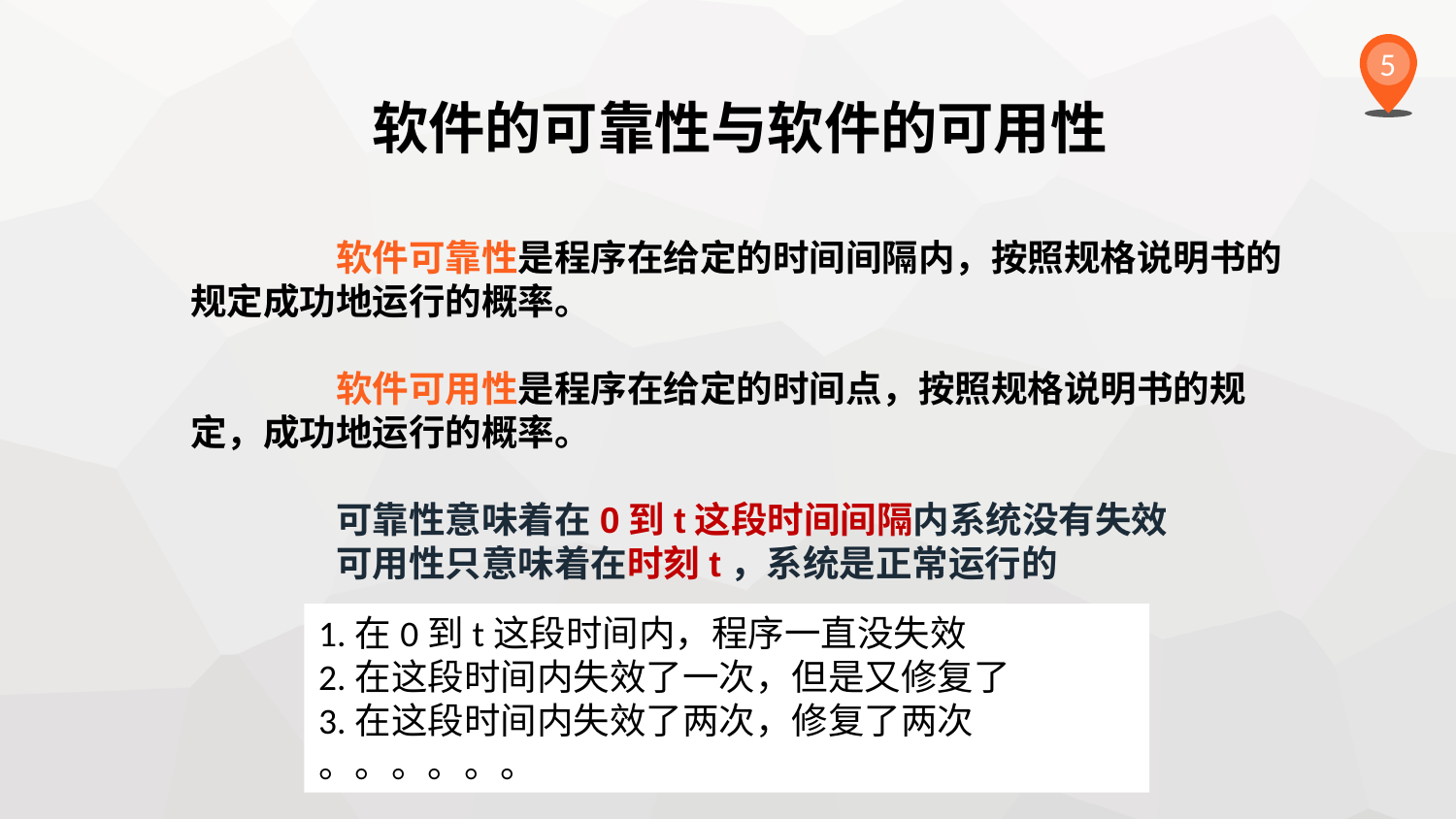

5
软件的可靠性与软件的可用性
	软件可靠性是程序在给定的时间间隔内，按照规格说明书的规定成功地运行的概率。

	软件可用性是程序在给定的时间点，按照规格说明书的规定，成功地运行的概率。

	可靠性意味着在0到t这段时间间隔内系统没有失效
	可用性只意味着在时刻t，系统是正常运行的
1.在0到t这段时间内，程序一直没失效
2.在这段时间内失效了一次，但是又修复了
3.在这段时间内失效了两次，修复了两次
。。。。。。
？如果在时刻T系统是可用的，有哪几种可能？